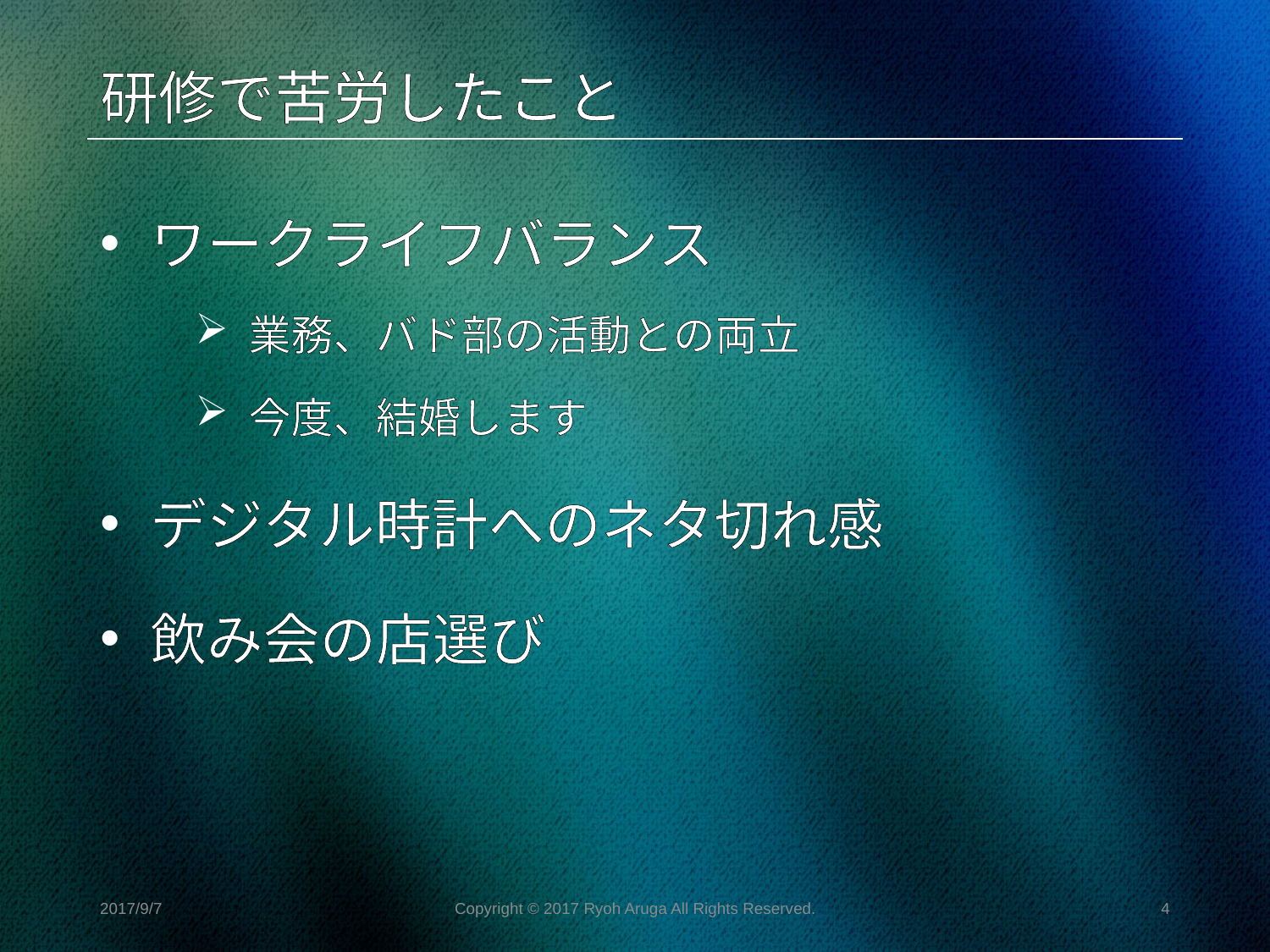

# 研修で苦労したこと
 ワークライフバランス
 業務、バド部の活動との両立
 今度、結婚します
 デジタル時計へのネタ切れ感
 飲み会の店選び
2017/9/7
Copyright © 2017 Ryoh Aruga All Rights Reserved.
4